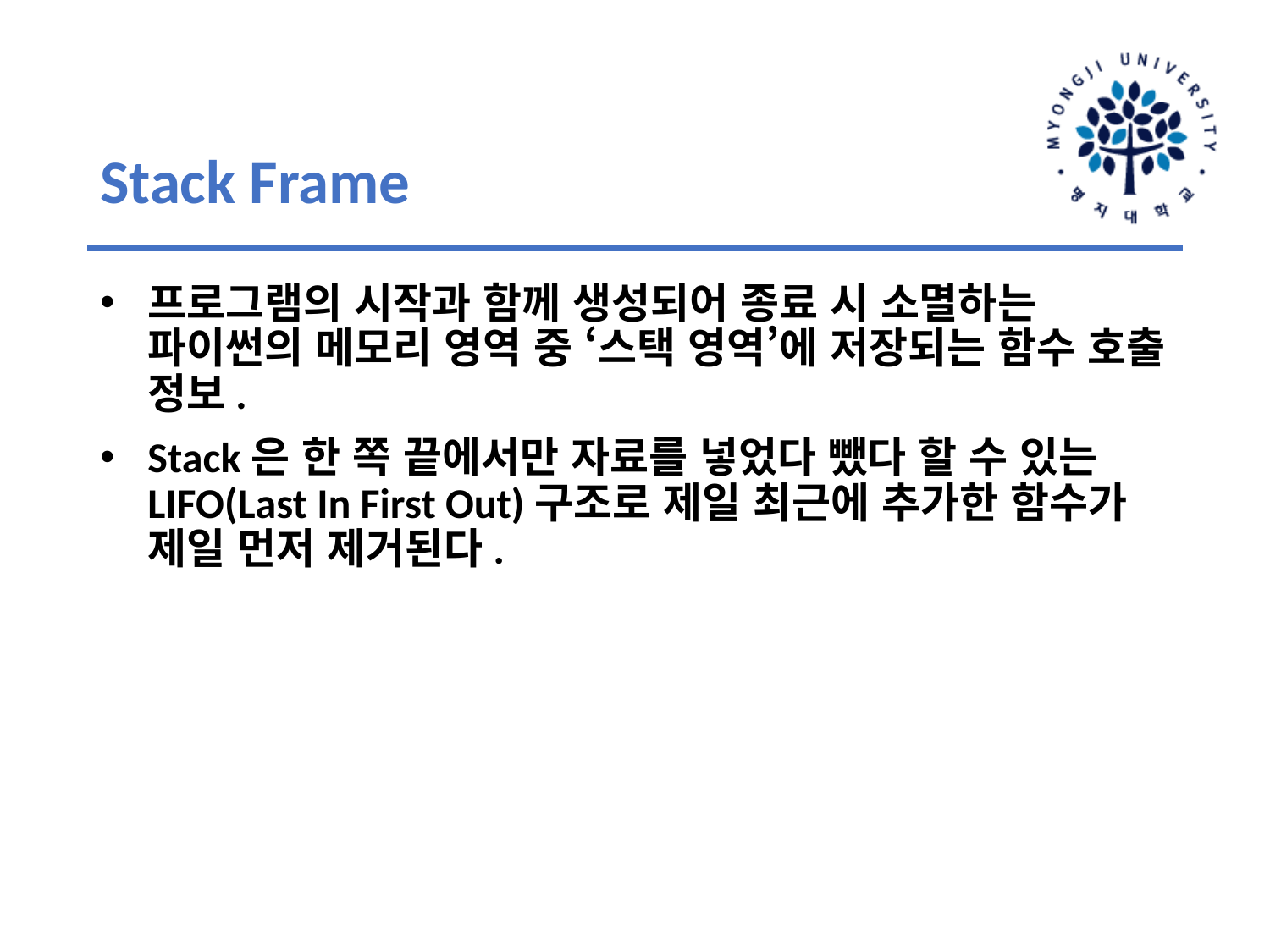

# Stack Frame
프로그램의 시작과 함께 생성되어 종료 시 소멸하는 파이썬의 메모리 영역 중 ‘스택 영역’에 저장되는 함수 호출 정보.
Stack은 한 쪽 끝에서만 자료를 넣었다 뺐다 할 수 있는 LIFO(Last In First Out)구조로 제일 최근에 추가한 함수가 제일 먼저 제거된다.